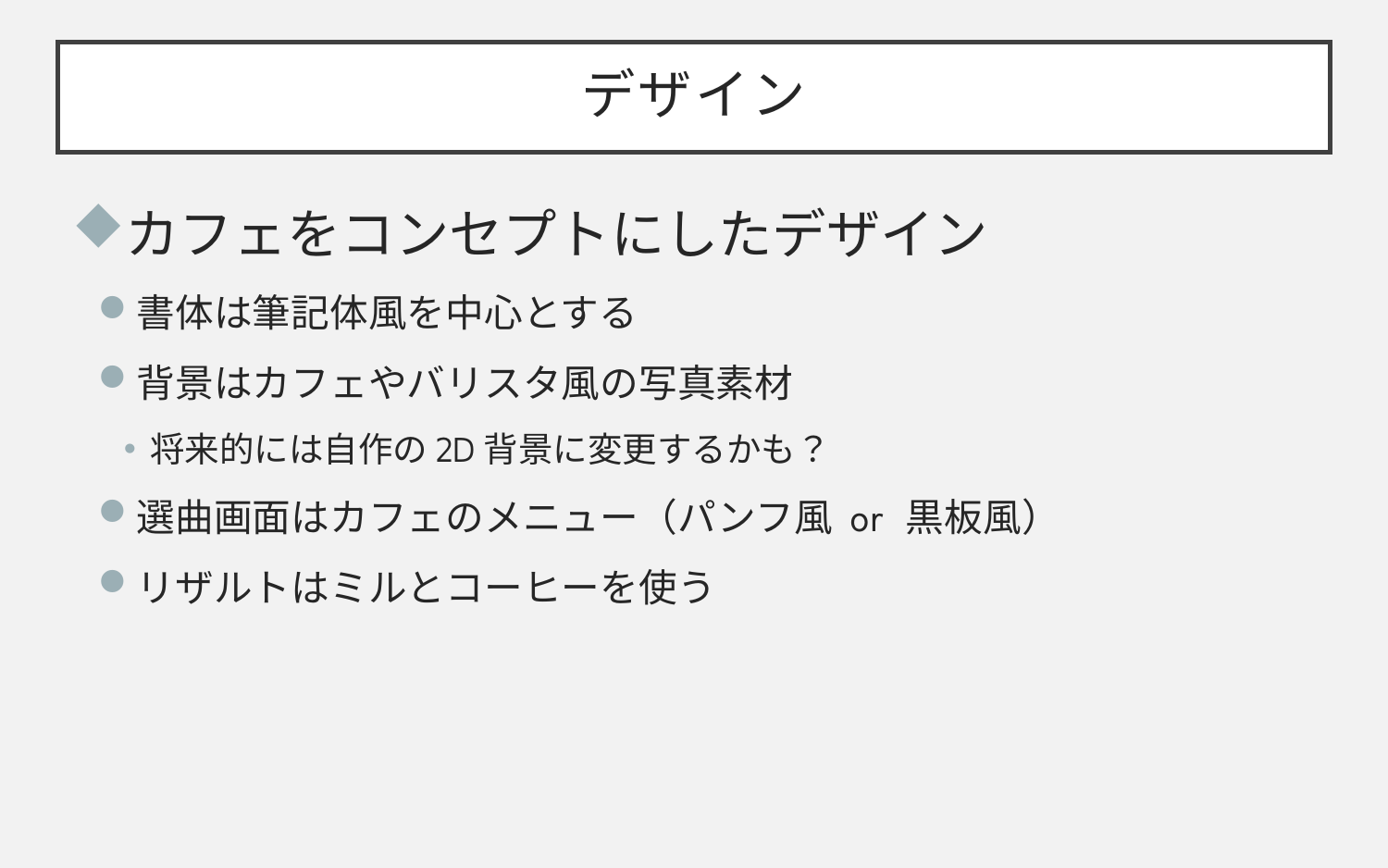

# デザイン
カフェをコンセプトにしたデザイン
書体は筆記体風を中心とする
背景はカフェやバリスタ風の写真素材
将来的には自作の2D背景に変更するかも？
選曲画面はカフェのメニュー（パンフ風 or 黒板風）
リザルトはミルとコーヒーを使う